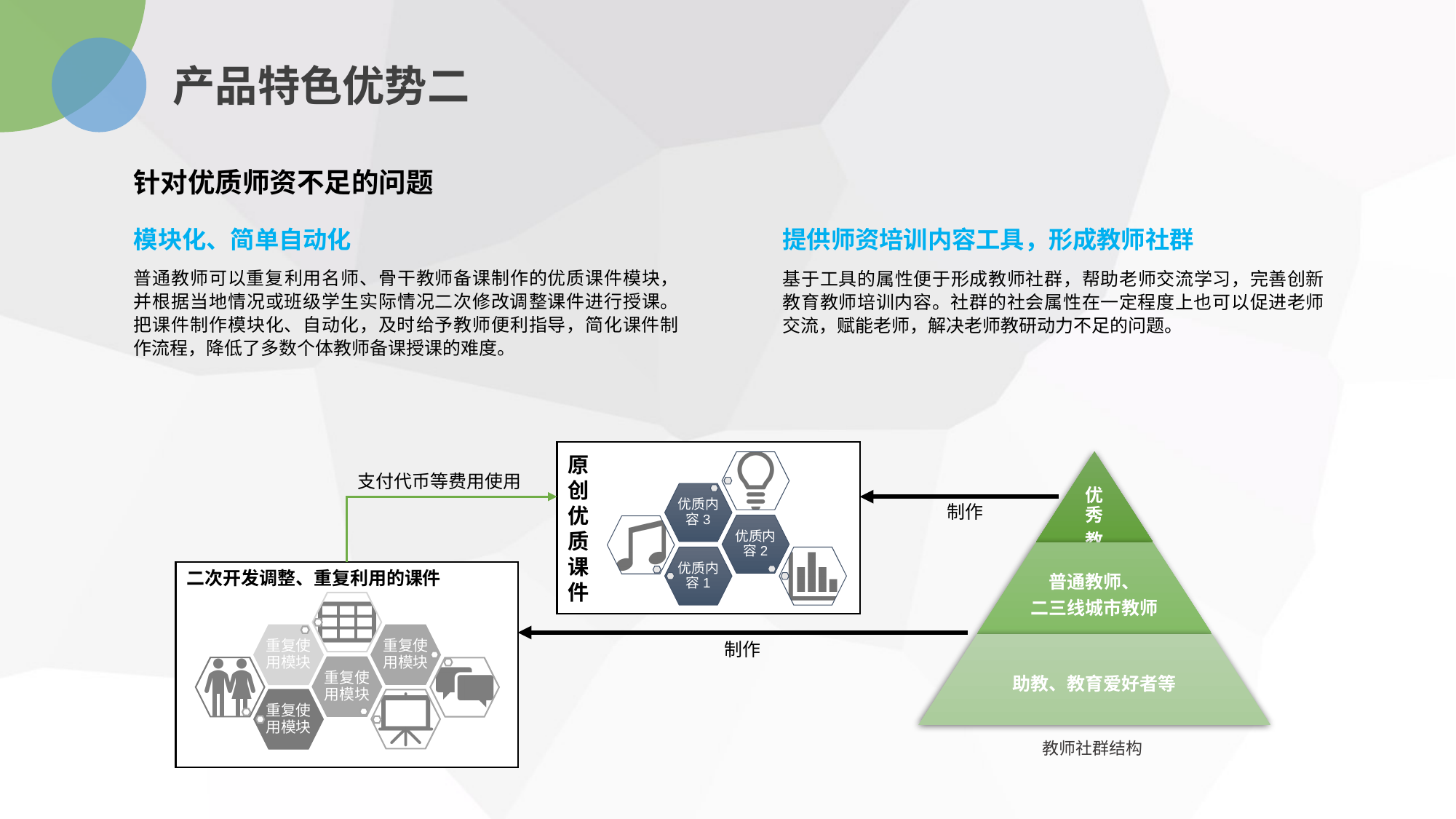

产品特色优势二
针对优质师资不足的问题

模块化、简单自动化
普通教师可以重复利用名师、骨干教师备课制作的优质课件模块，并根据当地情况或班级学生实际情况二次修改调整课件进行授课。把课件制作模块化、自动化，及时给予教师便利指导，简化课件制作流程，降低了多数个体教师备课授课的难度。
提供师资培训内容工具，形成教师社群
基于工具的属性便于形成教师社群，帮助老师交流学习，完善创新教育教师培训内容。社群的社会属性在一定程度上也可以促进老师交流，赋能老师，解决老师教研动力不足的问题。
原
创
优
质
课
件

优秀
教师
普通教师、
二三线城市教师
助教、教育爱好者等
优质内容1
优质内容2
优质内容3
支付代币等费用使用
制作
二次开发调整、重复利用的课件
重复使用模块
重复使用模块
重复使用模块
重复使用模块
制作
教师社群结构